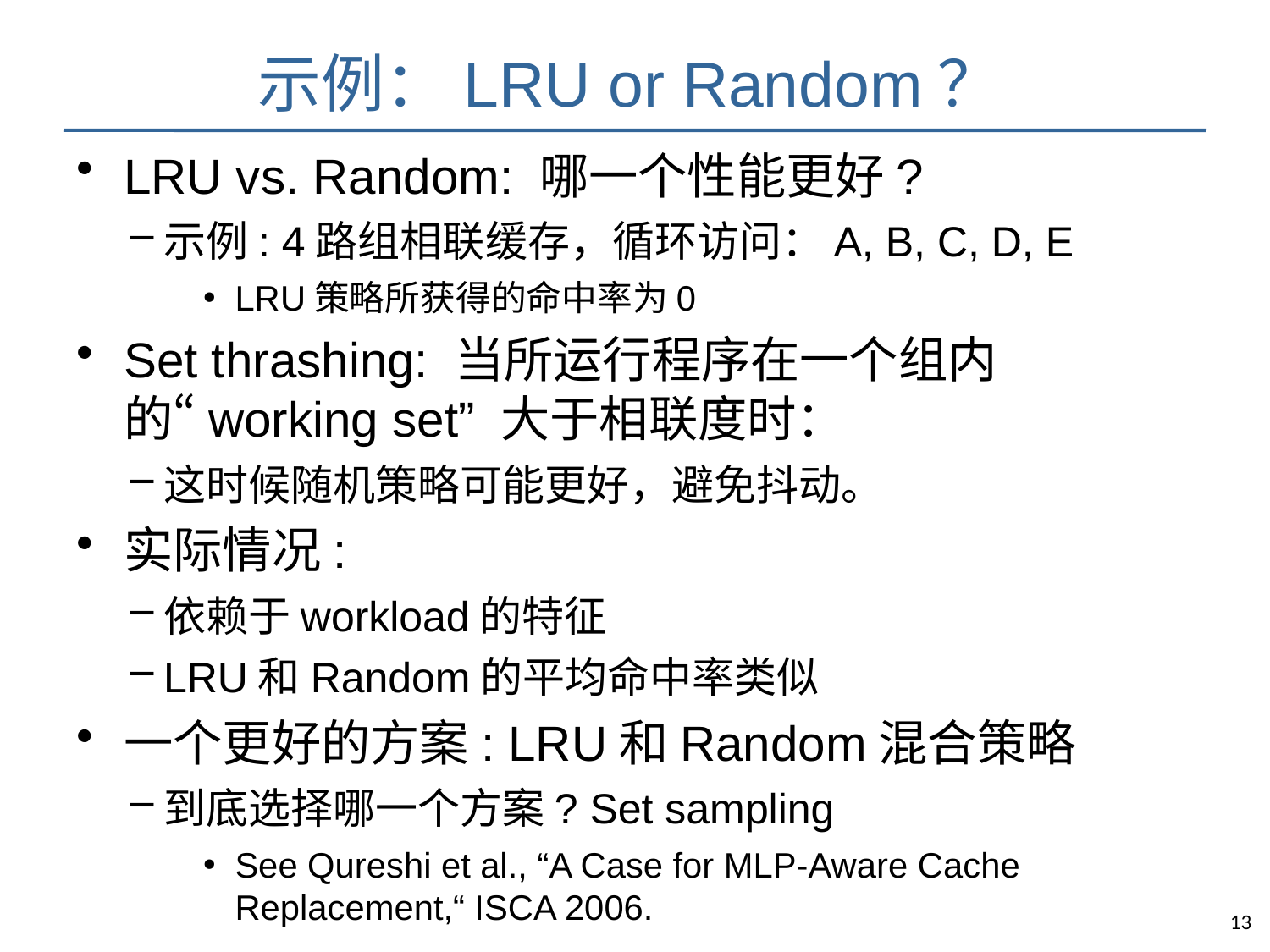

# 示例：LRU or Random？
LRU vs. Random: 哪一个性能更好?
示例: 4路组相联缓存，循环访问：A, B, C, D, E
LRU策略所获得的命中率为0
Set thrashing: 当所运行程序在一个组内的“working set” 大于相联度时：
这时候随机策略可能更好，避免抖动。
实际情况:
依赖于workload的特征
LRU和Random的平均命中率类似
一个更好的方案: LRU和Random混合策略
到底选择哪一个方案? Set sampling
See Qureshi et al., “A Case for MLP-Aware Cache Replacement,“ ISCA 2006.

13